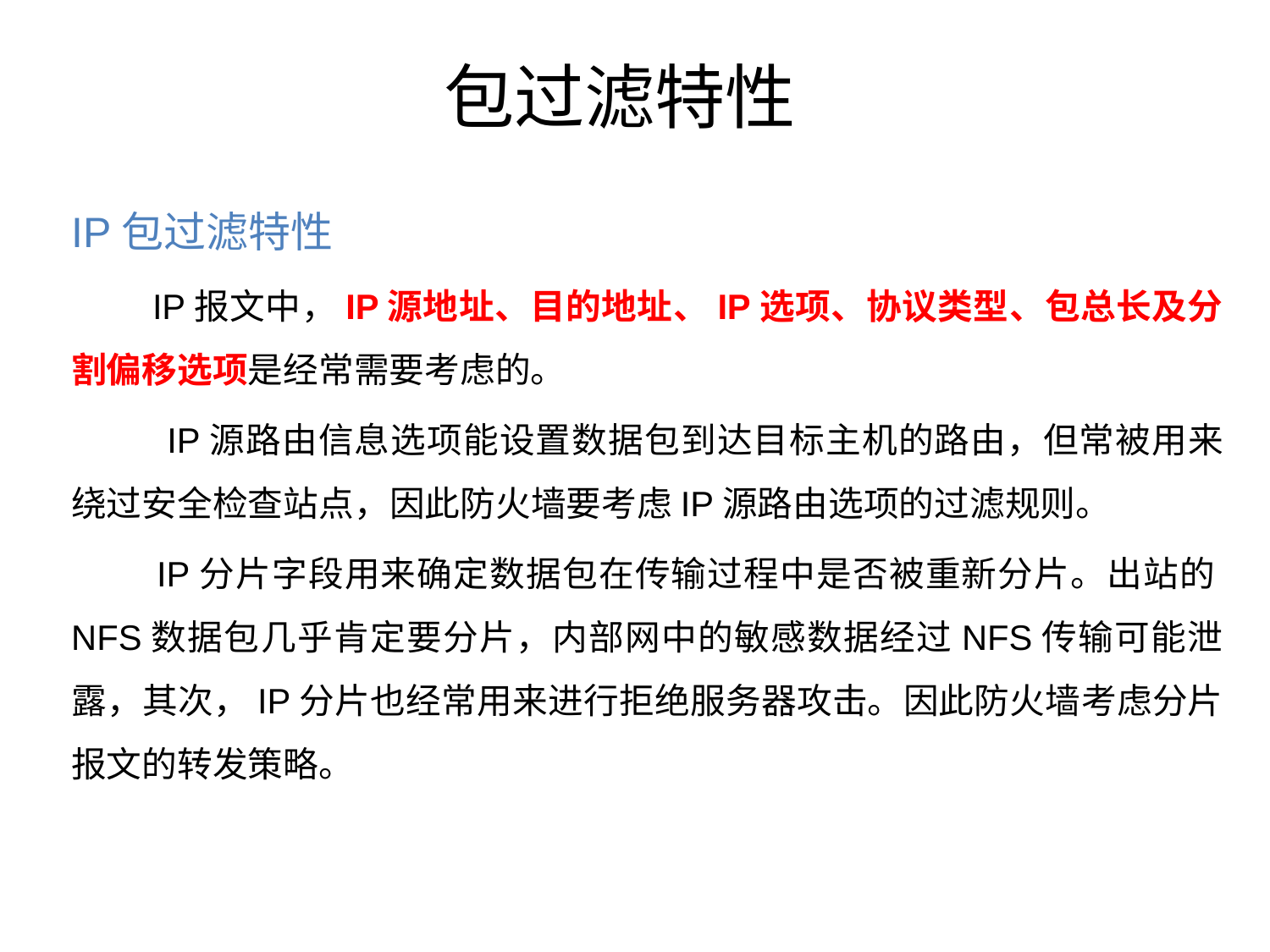

# 包过滤特性
IP包过滤特性
        IP报文中，IP源地址、目的地址、IP选项、协议类型、包总长及分割偏移选项是经常需要考虑的。
         IP源路由信息选项能设置数据包到达目标主机的路由，但常被用来绕过安全检查站点，因此防火墙要考虑IP源路由选项的过滤规则。
        IP分片字段用来确定数据包在传输过程中是否被重新分片。出站的NFS数据包几乎肯定要分片，内部网中的敏感数据经过NFS传输可能泄露，其次，IP分片也经常用来进行拒绝服务器攻击。因此防火墙考虑分片报文的转发策略。